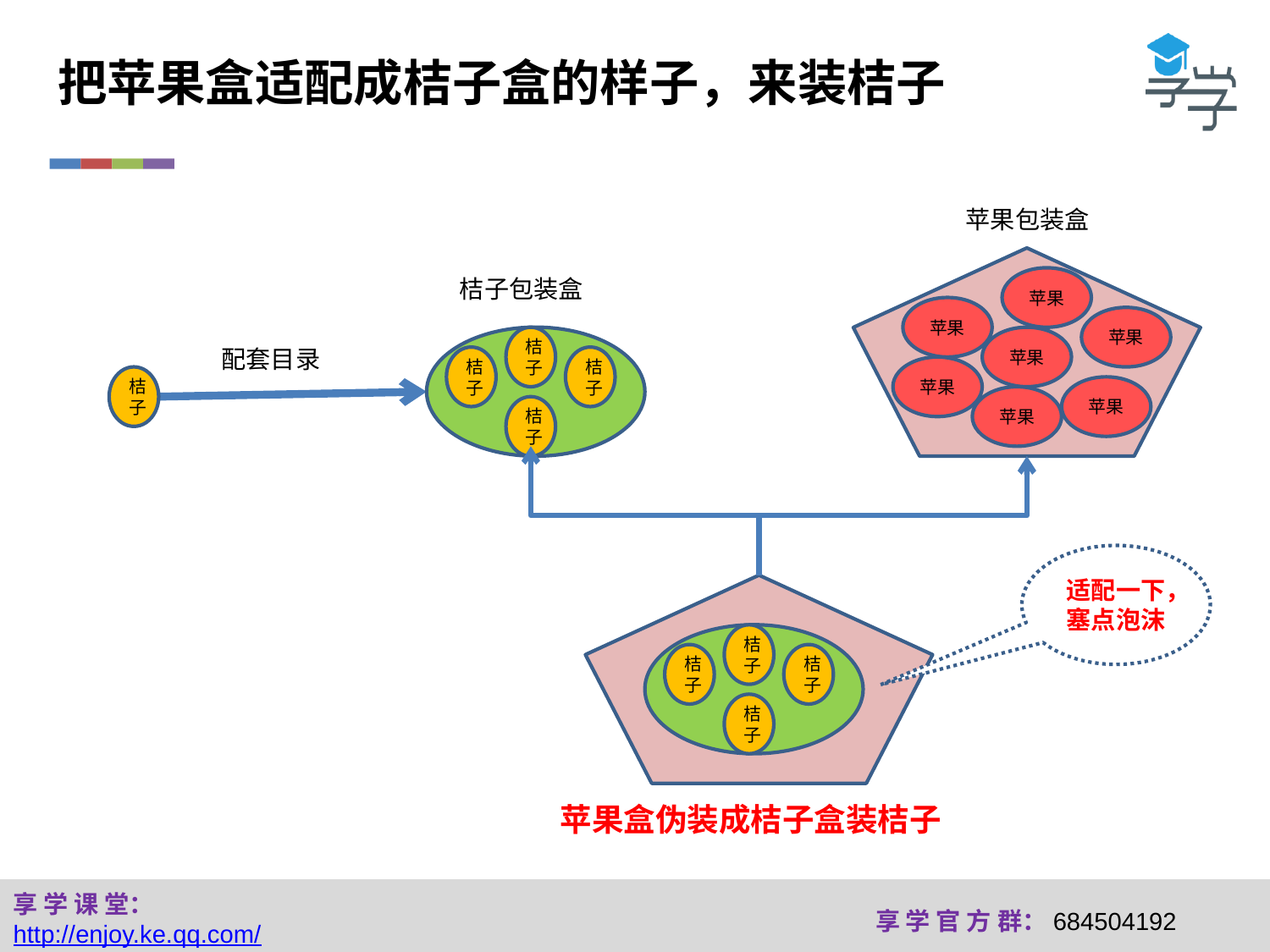

把苹果盒适配成桔子盒的样子，来装桔子

苹果包装盒

桔子包装盒
苹果
苹果
苹果

桔子
苹果
配套目录
桔子
桔子
苹果
桔子
苹果
苹果
桔子
适配一下，塞点泡沫

桔子
桔子
桔子
桔子
苹果盒伪装成桔子盒装桔子